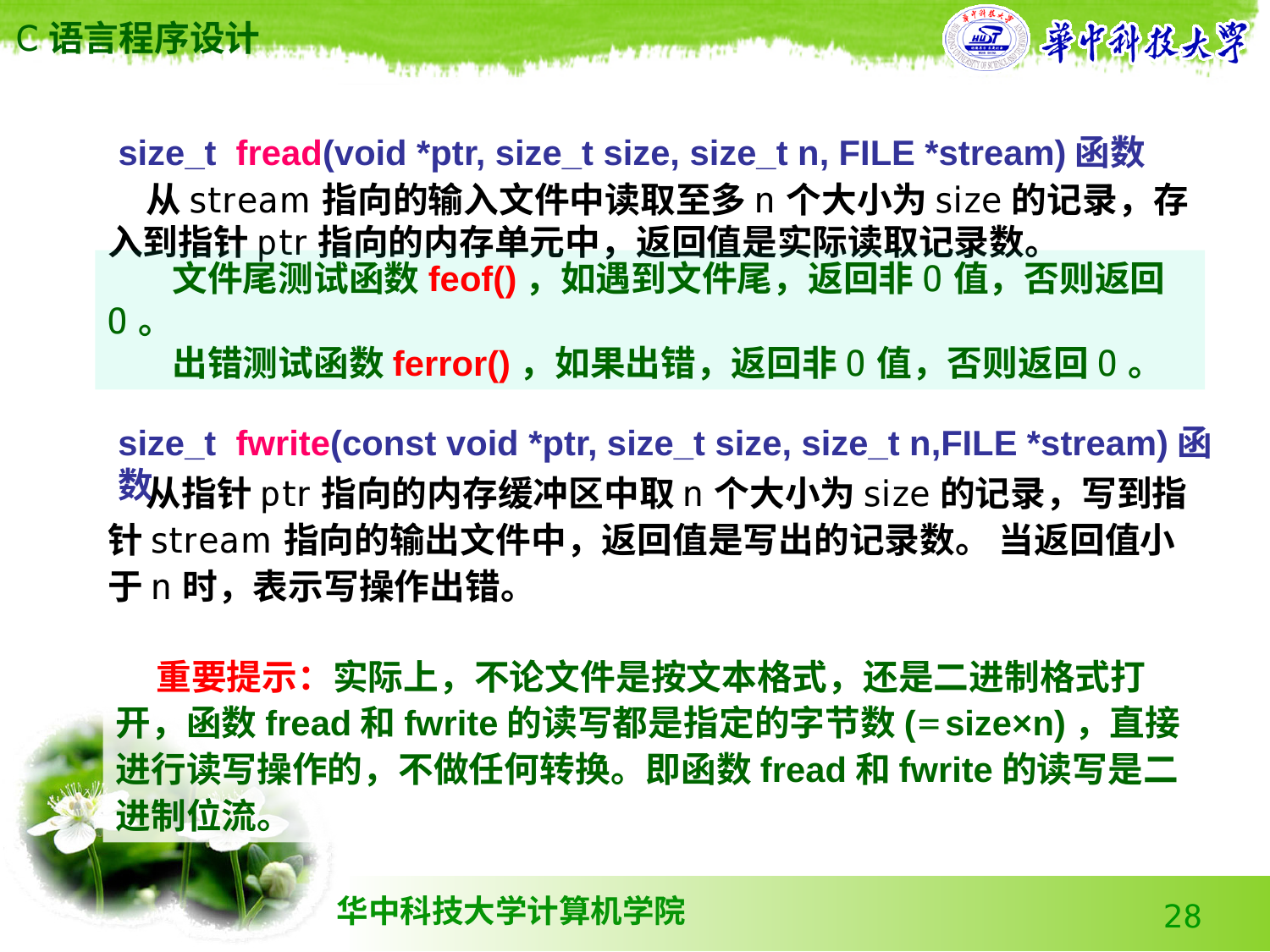

size_t  fread(void *ptr, size_t size, size_t n, FILE *stream)函数
     从stream指向的输入文件中读取至多n个大小为size的记录，存入到指针ptr指向的内存单元中，返回值是实际读取记录数。
       文件尾测试函数feof()，如遇到文件尾，返回非0值，否则返回0。
       出错测试函数ferror()，如果出错，返回非0值，否则返回0。
size_t  fwrite(const void *ptr, size_t size, size_t n,FILE *stream)函数
     从指针ptr指向的内存缓冲区中取n个大小为size的记录，写到指针stream指向的输出文件中，返回值是写出的记录数。 当返回值小于n时，表示写操作出错。
    重要提示：实际上，不论文件是按文本格式，还是二进制格式打开，函数fread和fwrite的读写都是指定的字节数(=size×n)，直接进行读写操作的，不做任何转换。即函数fread和fwrite的读写是二进制位流。
28